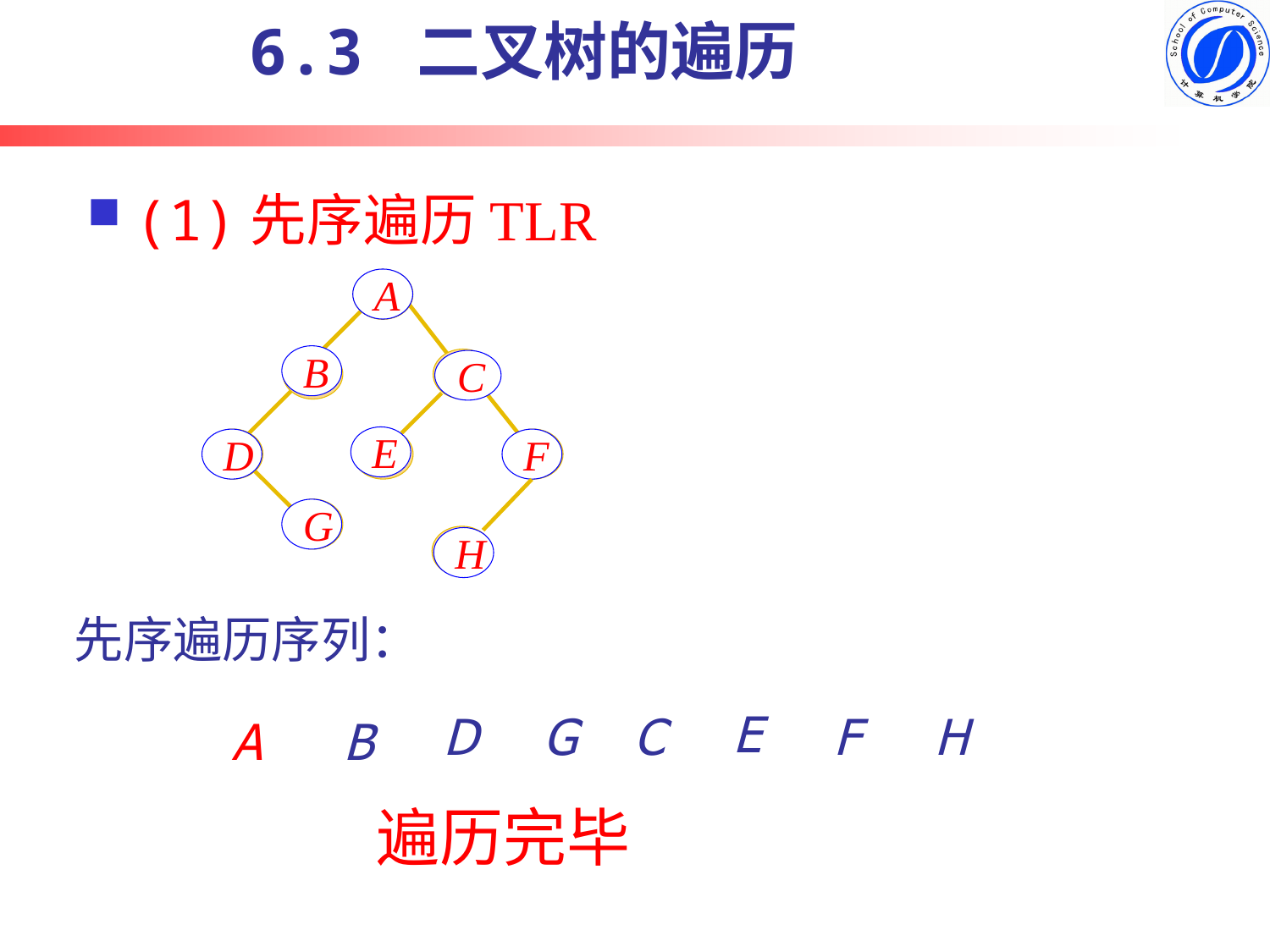

6.3 二叉树的遍历
# (1)先序遍历TLR
A
A
A

B
B
B
C
C
C

E
E
D
D
D
E
F
F
F

G
G
G
H
H
H
先序遍历序列：
遍历完毕